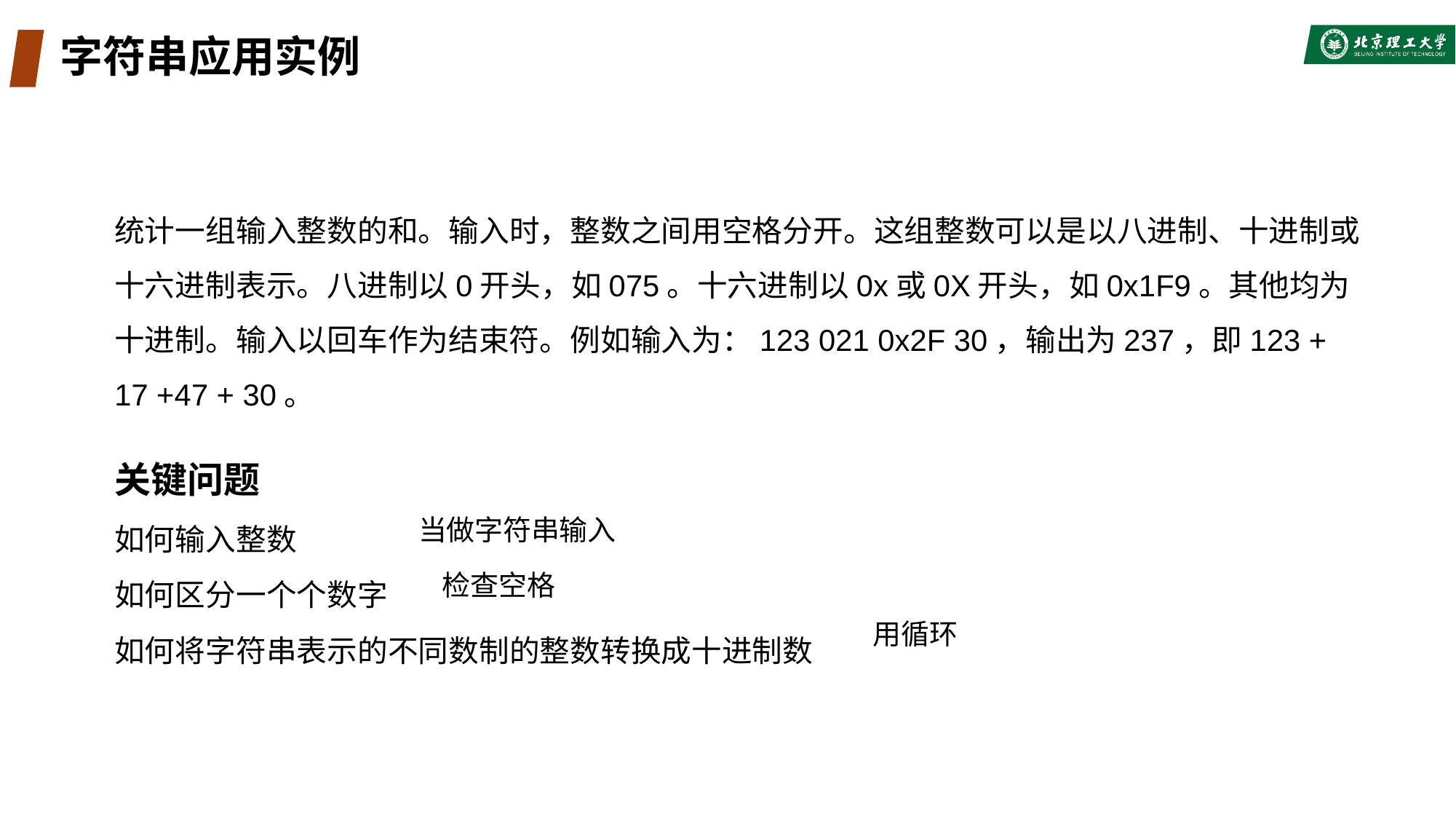

# 字符串应用实例
统计一组输入整数的和。输入时，整数之间用空格分开。这组整数可以是以八进制、十进制或十六进制表示。八进制以0开头，如075。十六进制以0x或0X开头，如0x1F9。其他均为十进制。输入以回车作为结束符。例如输入为：123 021 0x2F 30，输出为237，即123 + 17 +47 + 30。
关键问题
如何输入整数
如何区分一个个数字
如何将字符串表示的不同数制的整数转换成十进制数
当做字符串输入
检查空格
用循环